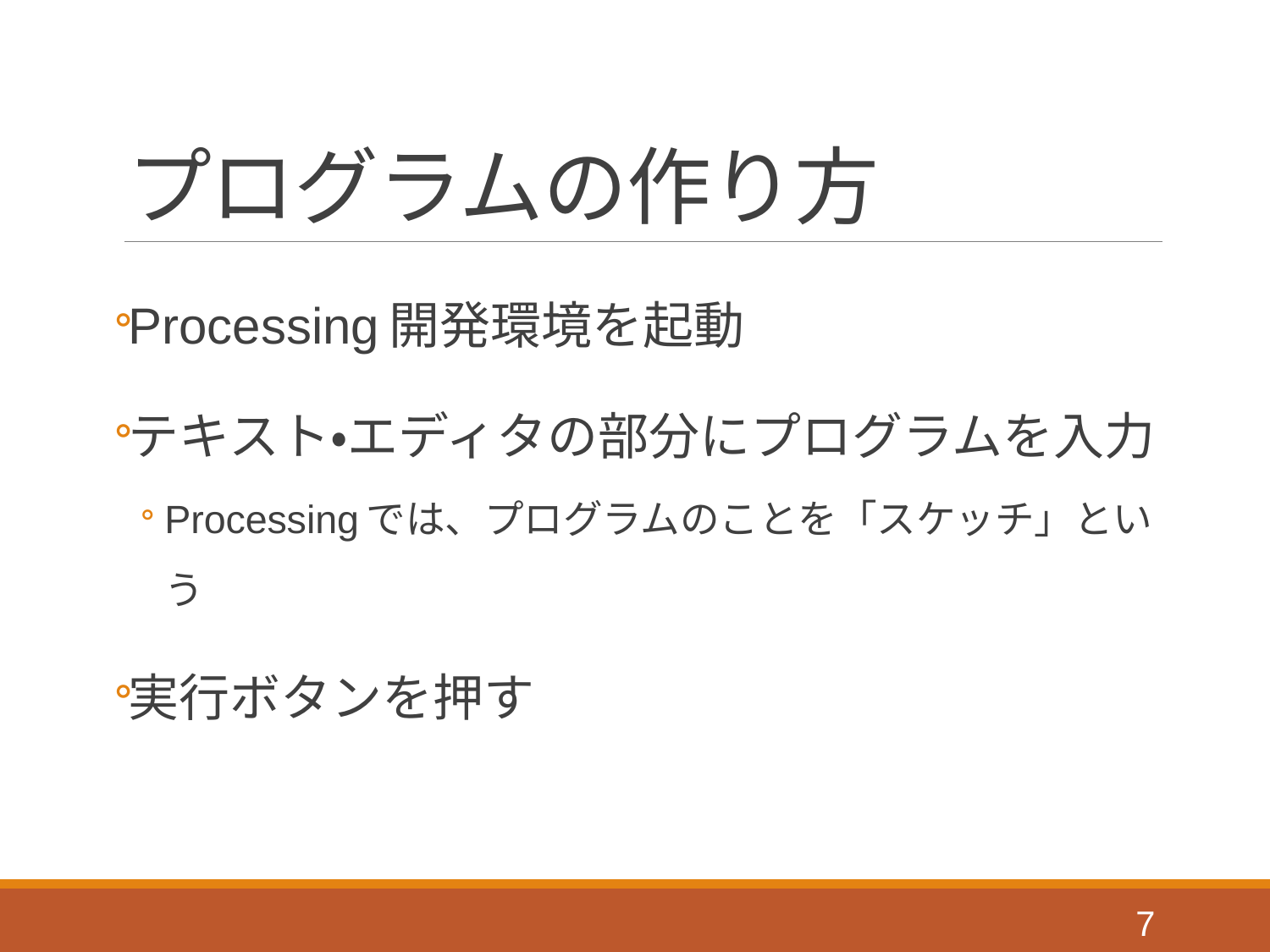

# プログラムの作り方
Processing開発環境を起動
テキスト・エディタの部分にプログラムを入力
Processingでは、プログラムのことを「スケッチ」という
実行ボタンを押す
7